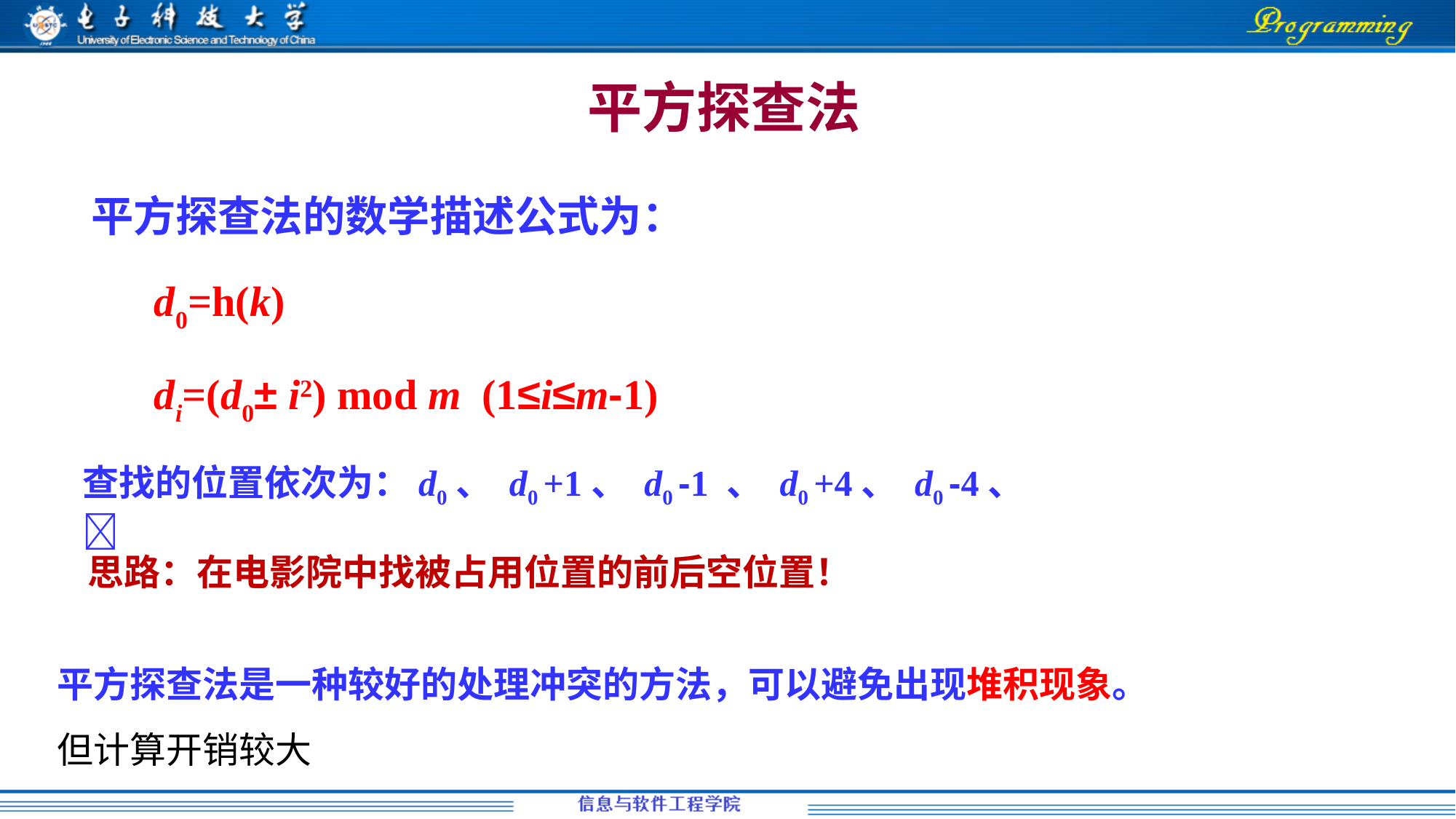

# 平方探查法
平方探查法的数学描述公式为：
      d0=h(k)
      di=(d0± i2) mod m  (1≤i≤m-1)
查找的位置依次为：d0、 d0 +1、 d0 -1 、 d0 +4、 d0 -4、…
思路：在电影院中找被占用位置的前后空位置！
平方探查法是一种较好的处理冲突的方法，可以避免出现堆积现象。
但计算开销较大